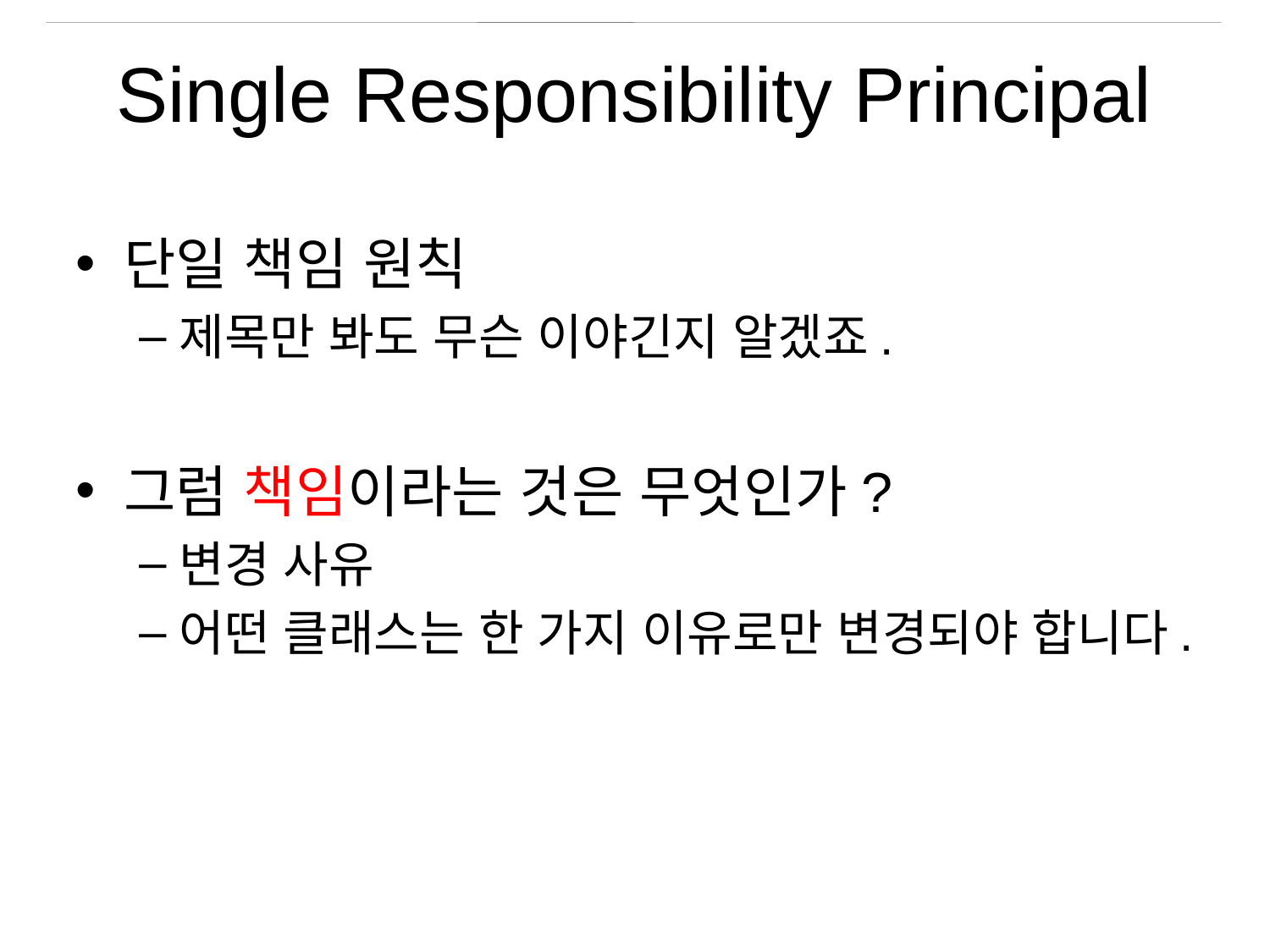

# Single Responsibility Principal
단일 책임 원칙
제목만 봐도 무슨 이야긴지 알겠죠.

그럼 책임이라는 것은 무엇인가?
변경 사유
어떤 클래스는 한 가지 이유로만 변경되야 합니다.